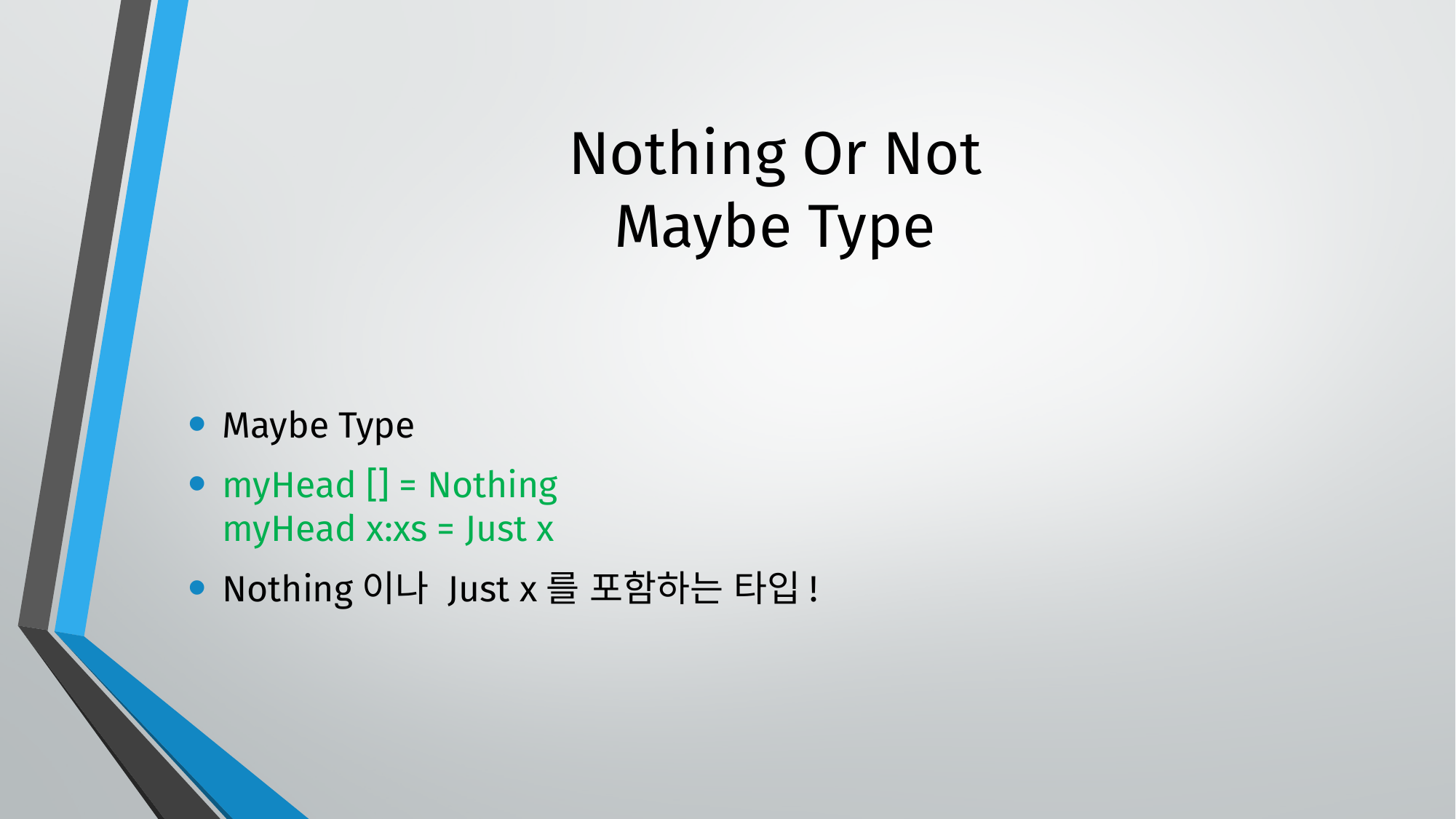

# Nothing Or Not Maybe Type
Maybe Type
myHead [] = Nothing
myHead x:xs = Just x
Nothing이나 Just x를 포함하는 타입!